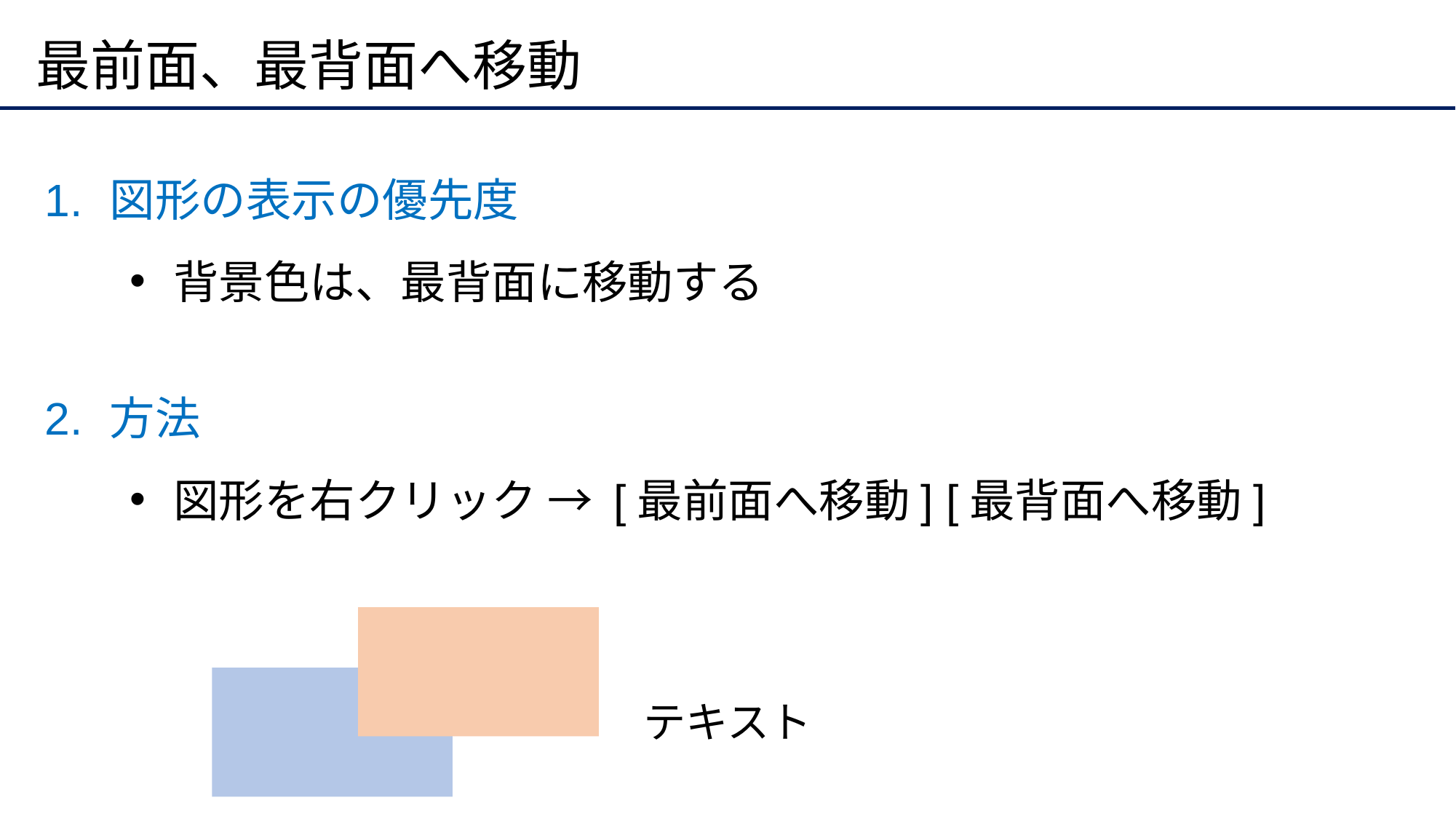

# 最前面、最背面へ移動
図形の表示の優先度
背景色は、最背面に移動する
方法
図形を右クリック → [最前面へ移動] [最背面へ移動]

テキスト